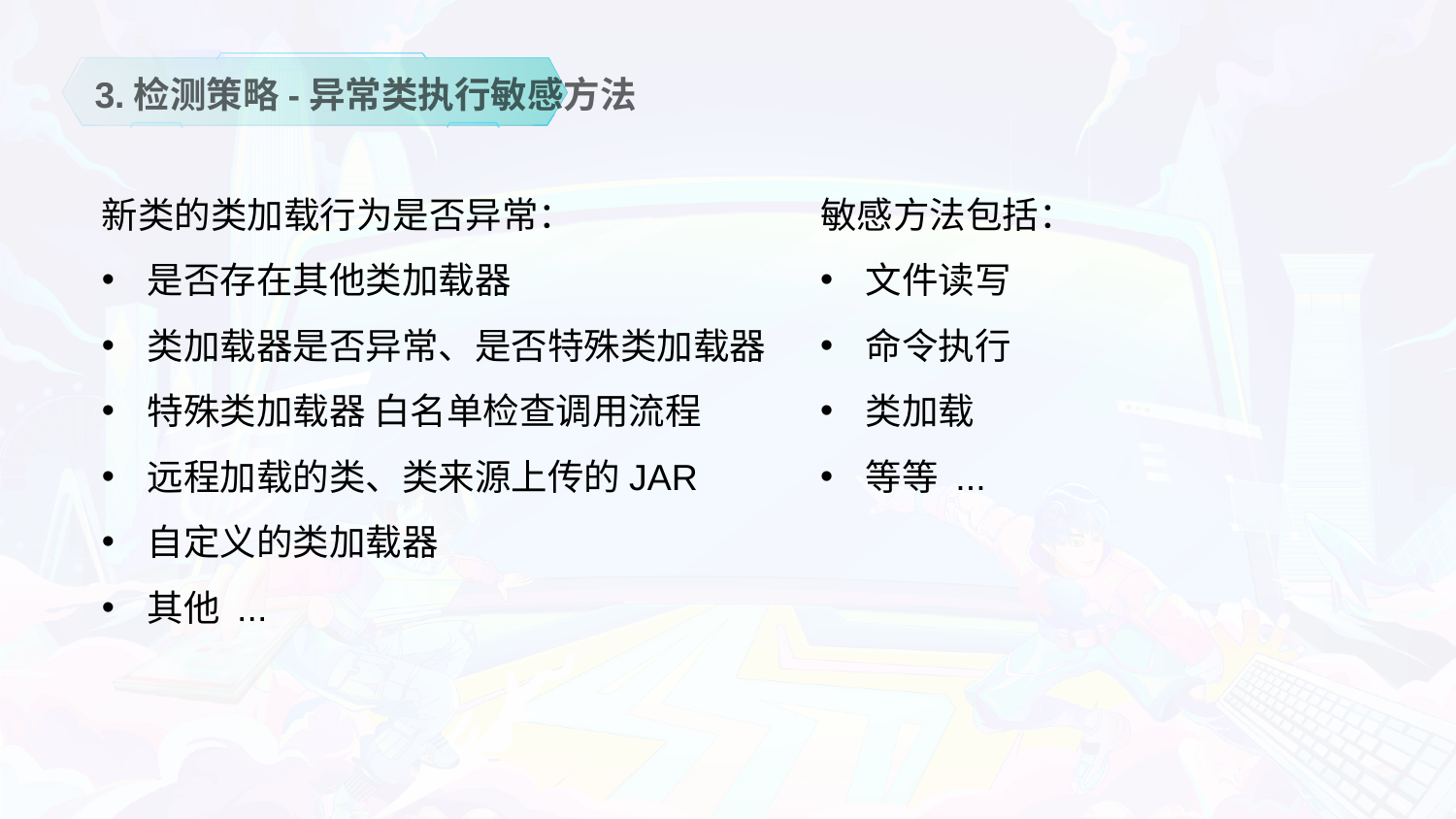

3.检测策略-异常类执行敏感方法
新类的类加载行为是否异常：
是否存在其他类加载器
类加载器是否异常、是否特殊类加载器
特殊类加载器 白名单检查调用流程
远程加载的类、类来源上传的JAR
自定义的类加载器
其他 ...
敏感方法包括：
文件读写
命令执行
类加载
等等 ...